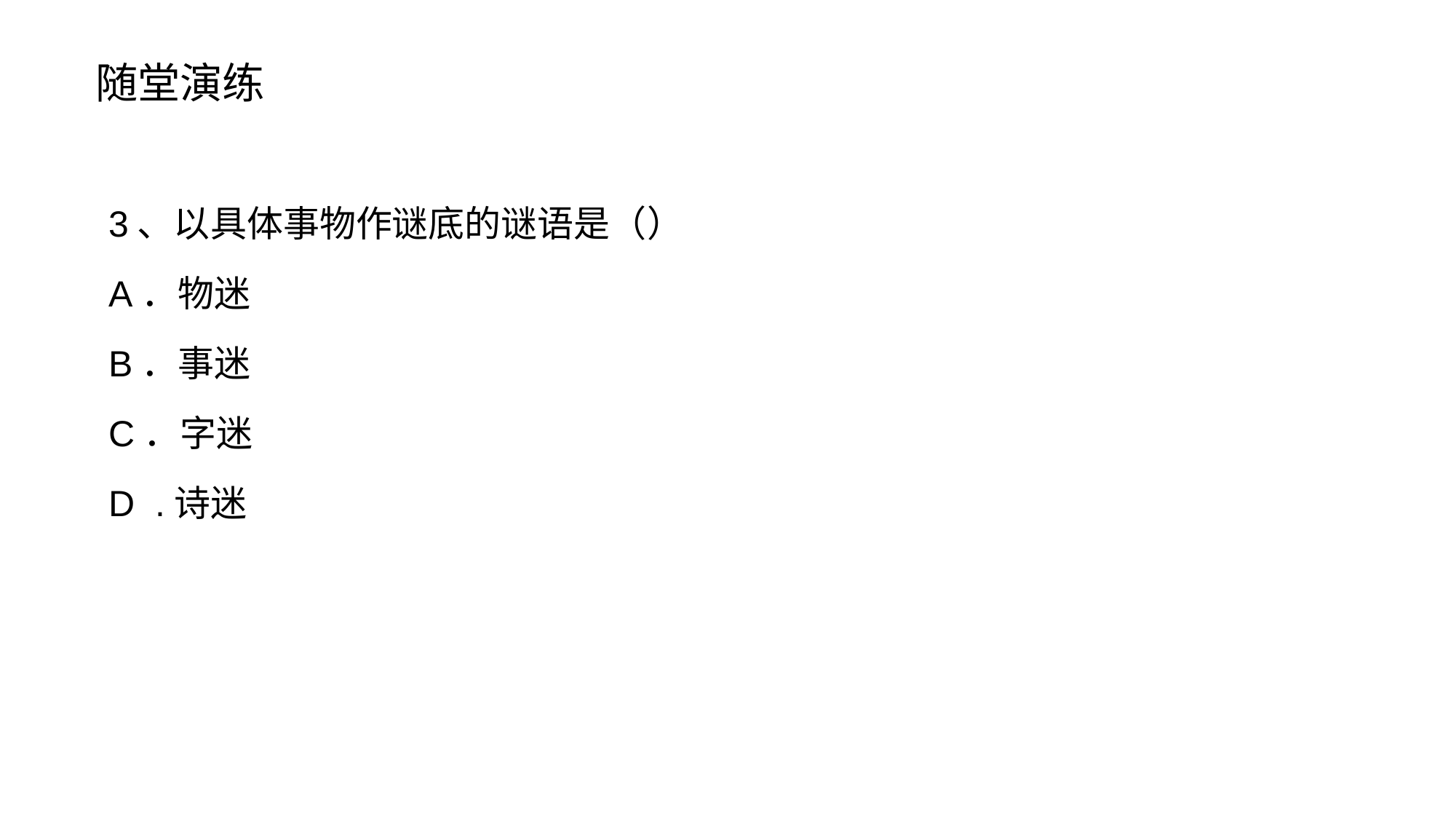

随堂演练
3、以具体事物作谜底的谜语是（）
A．物迷
B．事迷
C．字迷
D  .诗迷